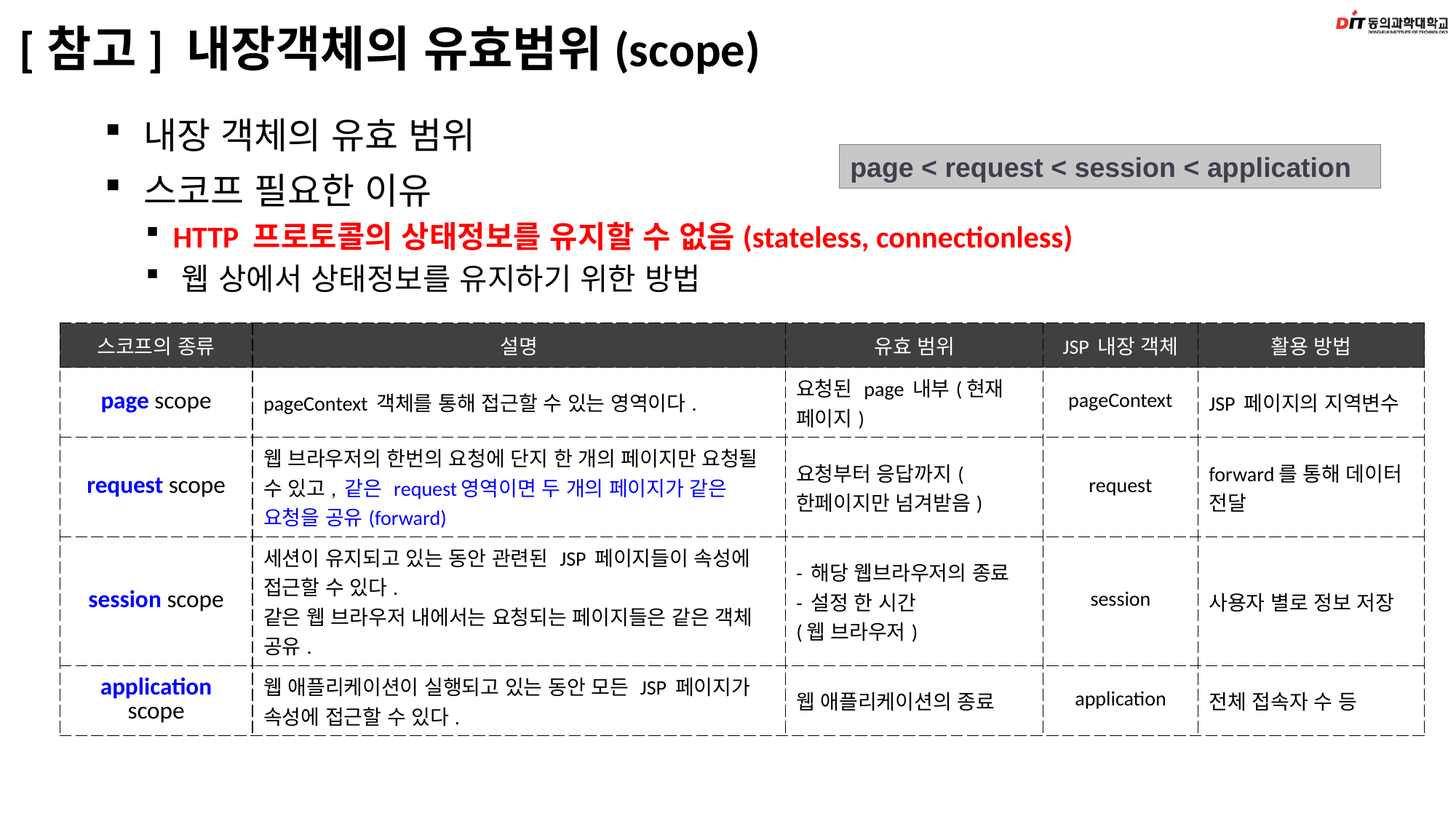

# [참고] 내장객체의 유효범위(scope)
 내장 객체의 유효 범위
 스코프 필요한 이유
 HTTP 프로토콜의 상태정보를 유지할 수 없음(stateless, connectionless)
 웹 상에서 상태정보를 유지하기 위한 방법
page < request < session < application
| 스코프의 종류 | 설명 | 유효 범위 | JSP 내장 객체 | 활용 방법 |
| --- | --- | --- | --- | --- |
| page scope | pageContext 객체를 통해 접근할 수 있는 영역이다. | 요청된 page 내부(현재 페이지) | pageContext | JSP 페이지의 지역변수 |
| request scope | 웹 브라우저의 한번의 요청에 단지 한 개의 페이지만 요청될 수 있고, 같은 request영역이면 두 개의 페이지가 같은 요청을 공유(forward) | 요청부터 응답까지(한페이지만 넘겨받음) | request | forward를 통해 데이터 전달 |
| session scope | 세션이 유지되고 있는 동안 관련된 JSP 페이지들이 속성에 접근할 수 있다. 같은 웹 브라우저 내에서는 요청되는 페이지들은 같은 객체 공유. | - 해당 웹브라우저의 종료 - 설정 한 시간 (웹 브라우저) | session | 사용자 별로 정보 저장 |
| application scope | 웹 애플리케이션이 실행되고 있는 동안 모든 JSP 페이지가 속성에 접근할 수 있다. | 웹 애플리케이션의 종료 | application | 전체 접속자 수 등 |